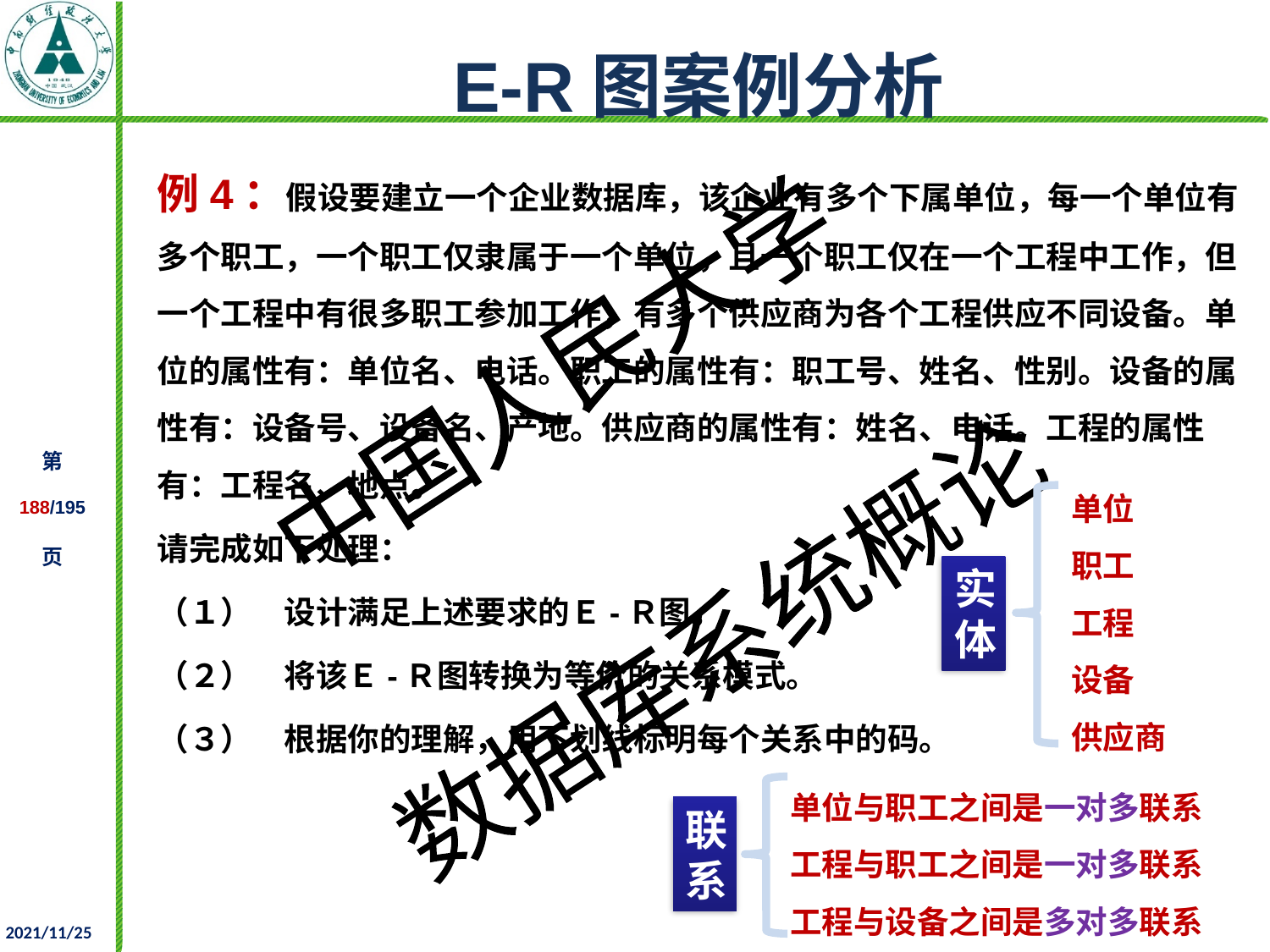

# E-R图案例分析
例4：假设要建立一个企业数据库，该企业有多个下属单位，每一个单位有多个职工，一个职工仅隶属于一个单位，且一个职工仅在一个工程中工作，但一个工程中有很多职工参加工作，有多个供应商为各个工程供应不同设备。单位的属性有：单位名、电话。职工的属性有：职工号、姓名、性别。设备的属性有：设备号、设备名、产地。供应商的属性有：姓名、电话。工程的属性有：工程名、地点。
请完成如下处理：
（１）	设计满足上述要求的Ｅ-Ｒ图。
（２）	将该Ｅ-Ｒ图转换为等价的关系模式。
（３）	根据你的理解，用下划线标明每个关系中的码。

单位
职工
工程
设备
供应商

实体
单位与职工之间是一对多联系
工程与职工之间是一对多联系
工程与设备之间是多对多联系

联系
2021/11/25